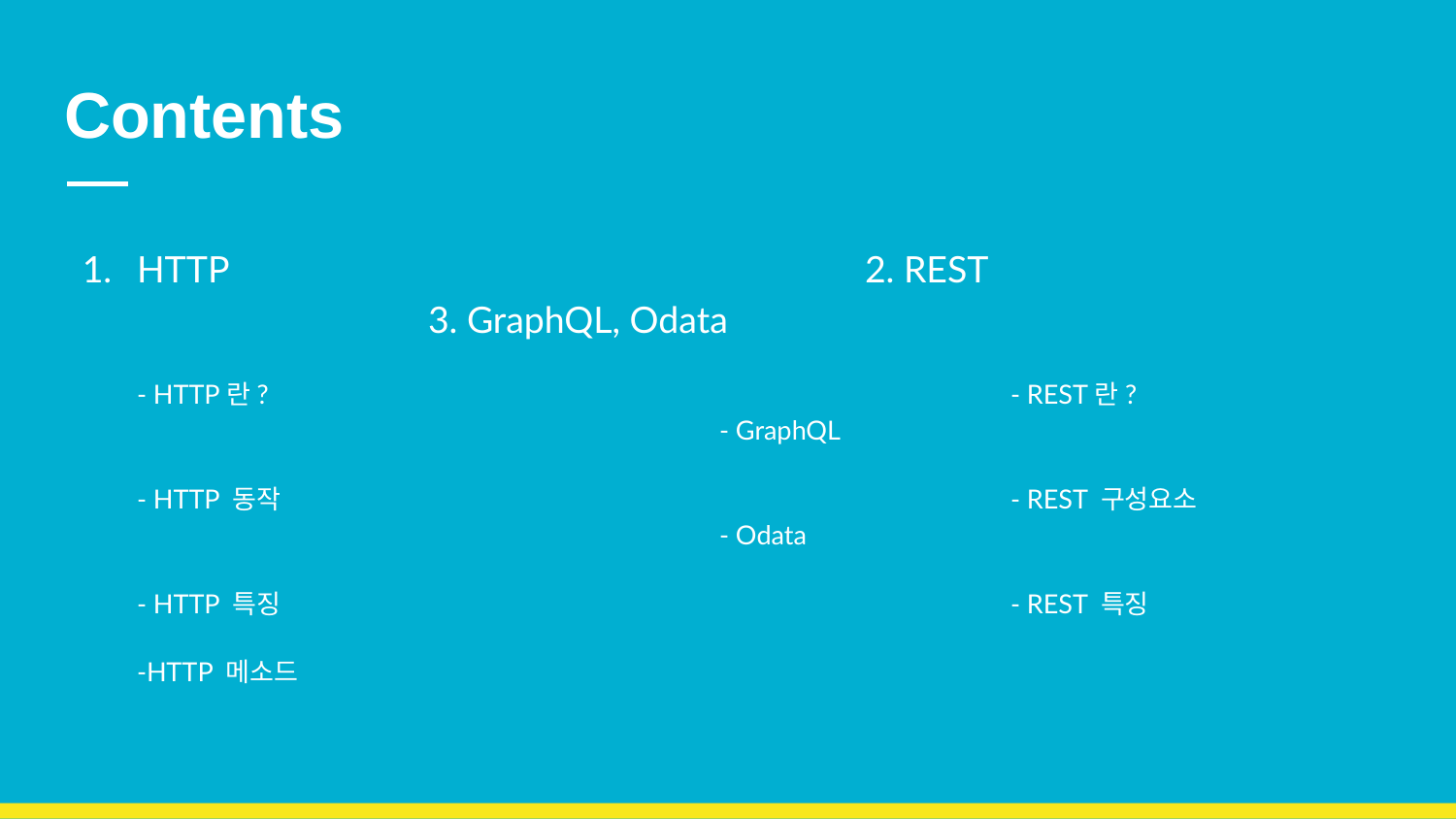

# Contents
HTTP					2. REST					3. GraphQL, Odata
- HTTP란?						- REST란?						- GraphQL
- HTTP 동작						- REST 구성요소					- Odata
- HTTP 특징						- REST 특징
-HTTP 메소드